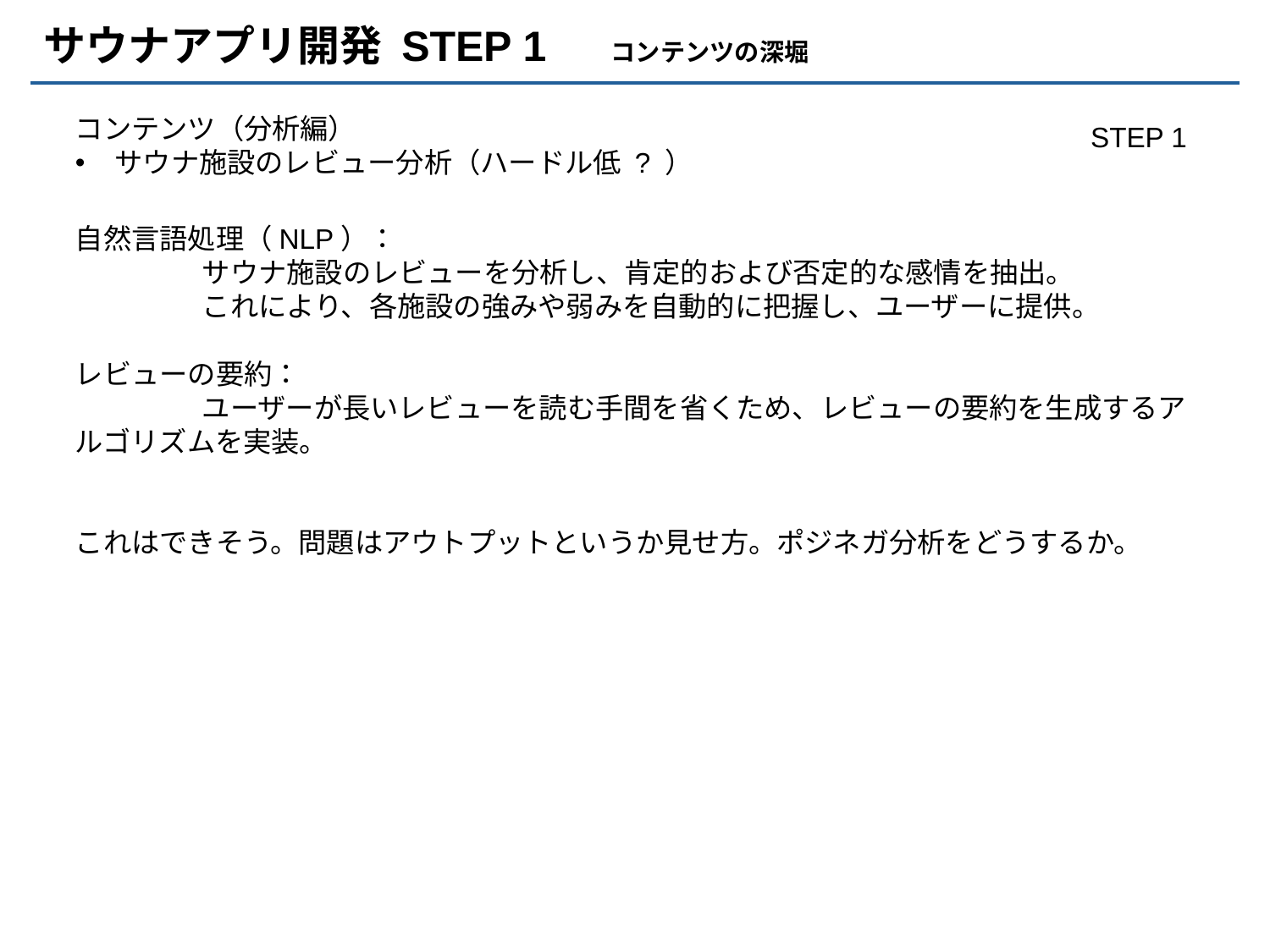

サウナアプリ開発 STEP 1 　コンテンツの深堀
コンテンツ（分析編）
サウナ施設のレビュー分析（ハードル低 ? ）
STEP 1
自然言語処理（NLP）：
	サウナ施設のレビューを分析し、肯定的および否定的な感情を抽出。
	これにより、各施設の強みや弱みを自動的に把握し、ユーザーに提供。

レビューの要約：
	ユーザーが長いレビューを読む手間を省くため、レビューの要約を生成するアルゴリズムを実装。
これはできそう。問題はアウトプットというか見せ方。ポジネガ分析をどうするか。